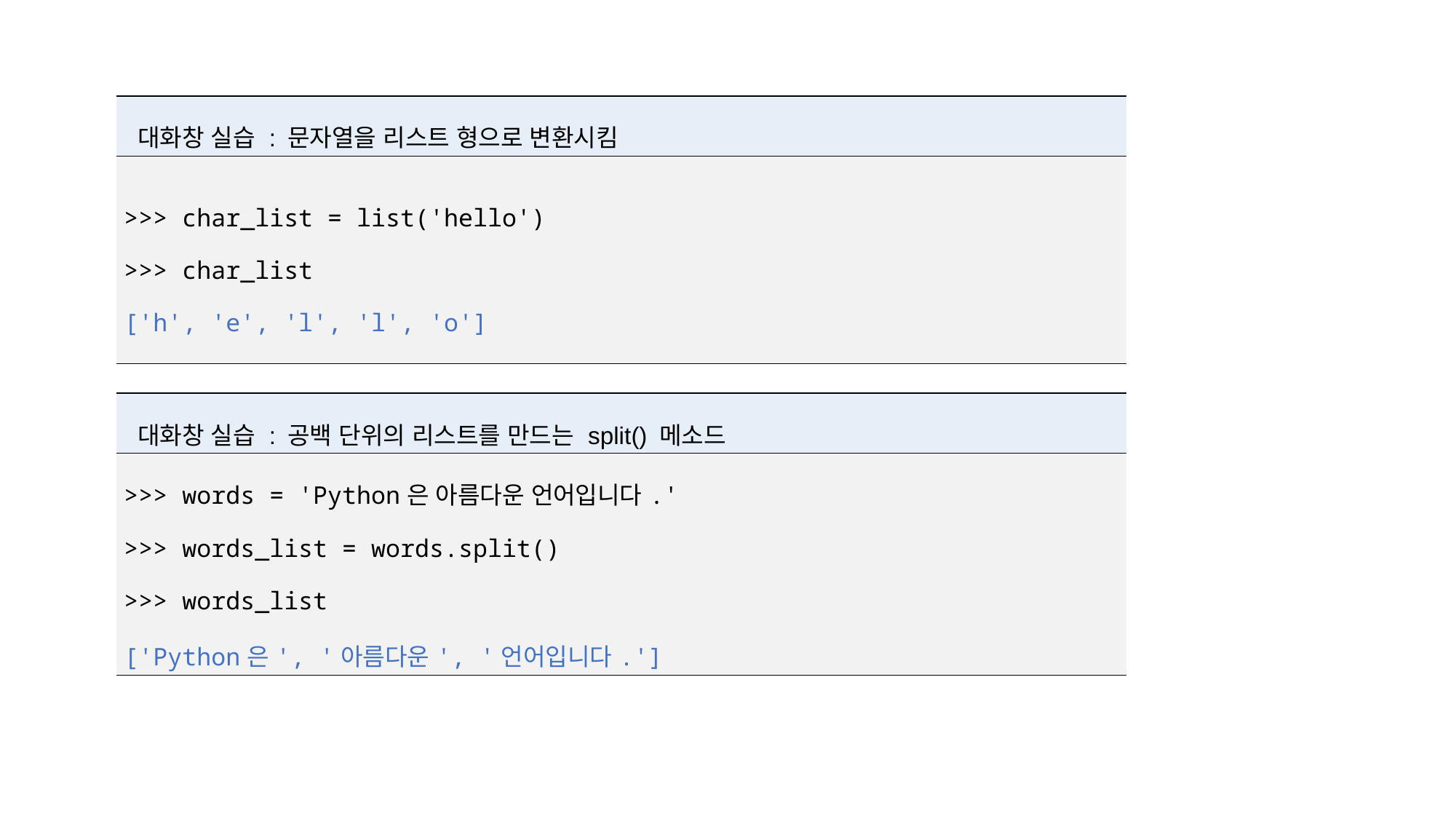

| 대화창 실습 : 문자열을 리스트 형으로 변환시킴 |
| --- |
| >>> char\_list = list('hello') >>> char\_list ['h', 'e', 'l', 'l', 'o'] |
| 대화창 실습 : 공백 단위의 리스트를 만드는 split() 메소드 |
| --- |
| >>> words = 'Python은 아름다운 언어입니다.' >>> words\_list = words.split() >>> words\_list ['Python은', '아름다운', '언어입니다.'] |